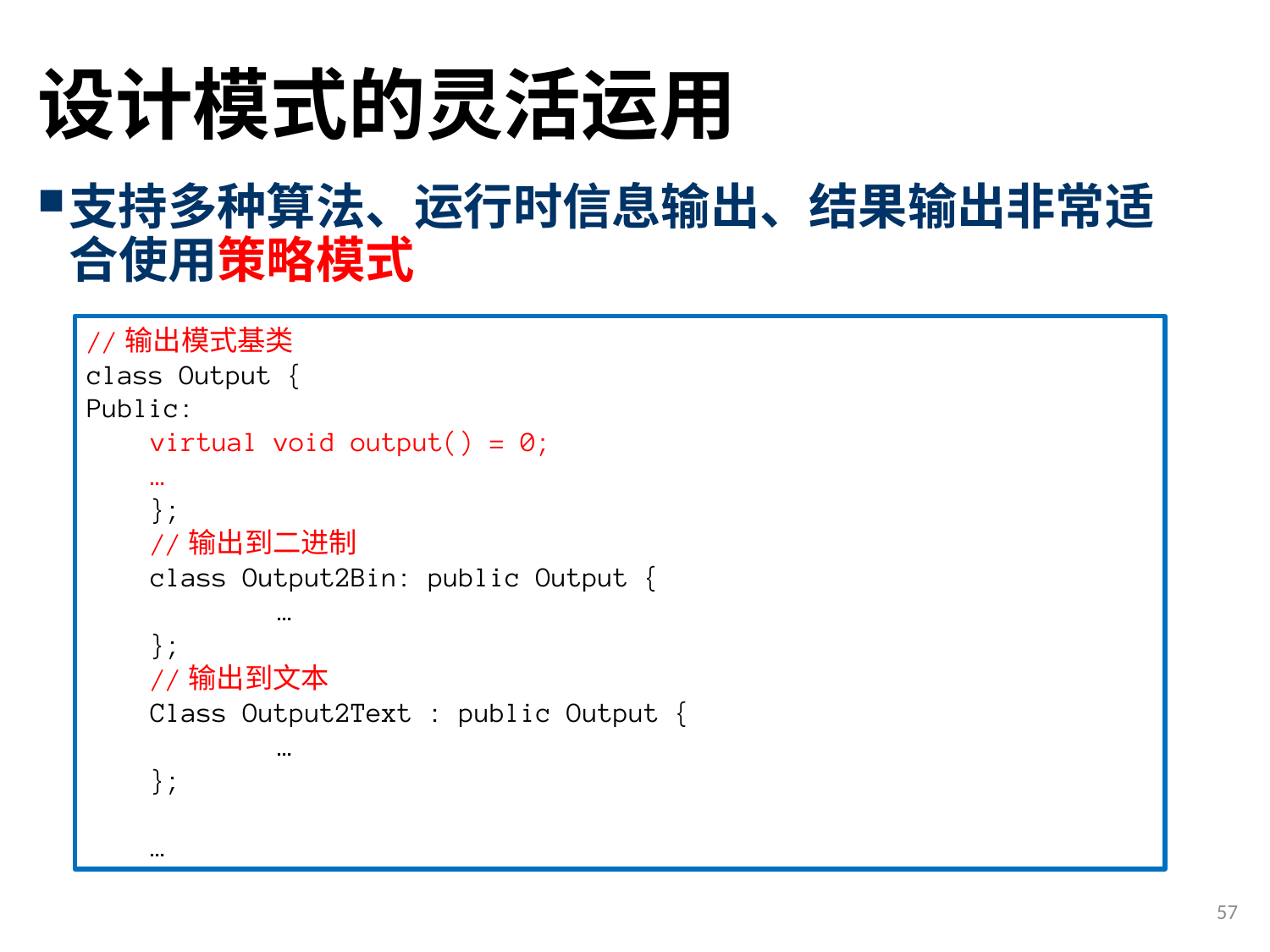

# 设计模式的灵活运用
支持多种算法、运行时信息输出、结果输出非常适合使用策略模式
//输出模式基类
class Output {
Public:
virtual void output() = 0;
…
};
//输出到二进制
class Output2Bin: public Output {
	…
};
//输出到文本
Class Output2Text : public Output {
	…
};

…
57